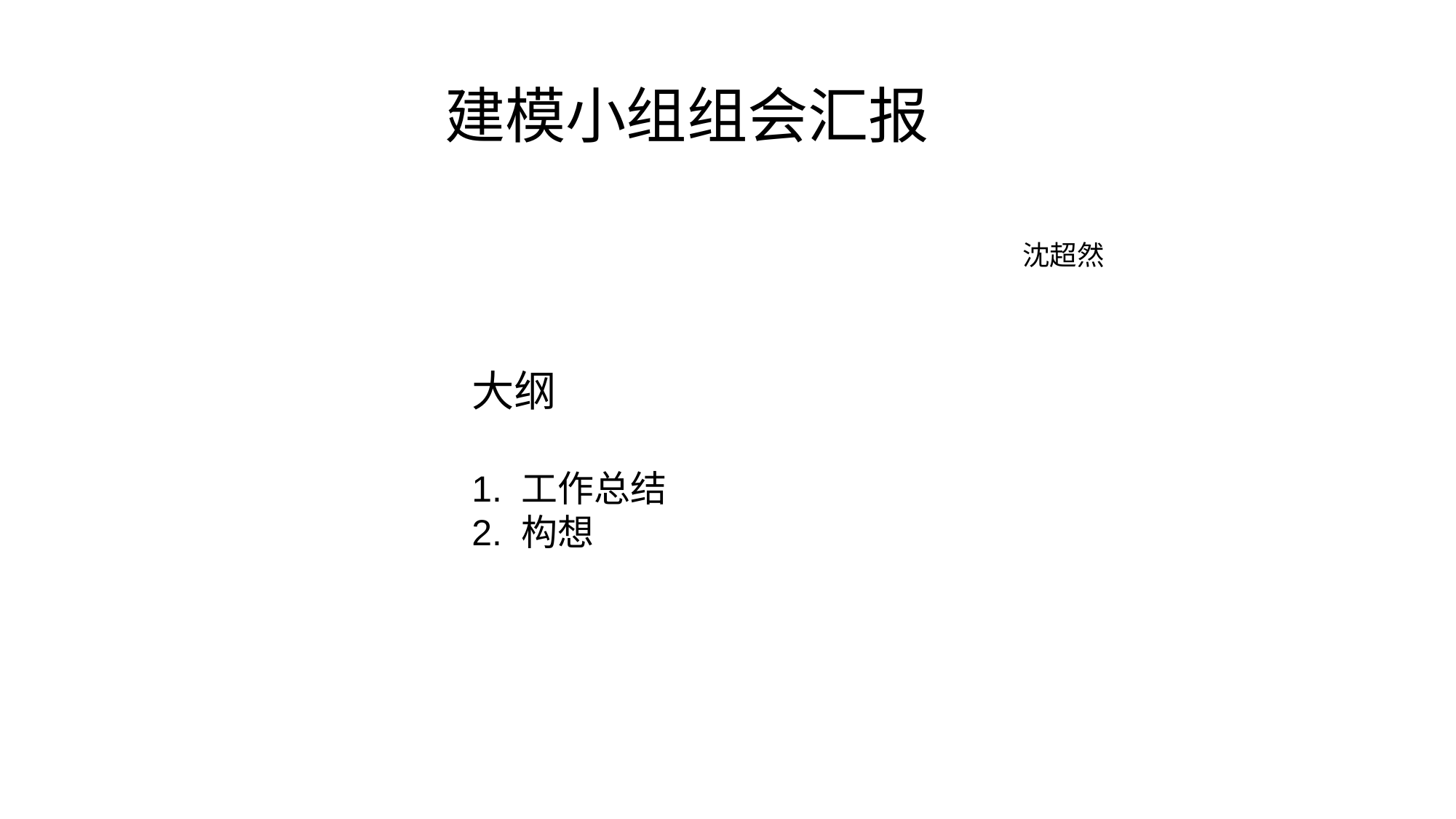

建模小组组会汇报
沈超然
大纲

1. 工作总结
2. 构想